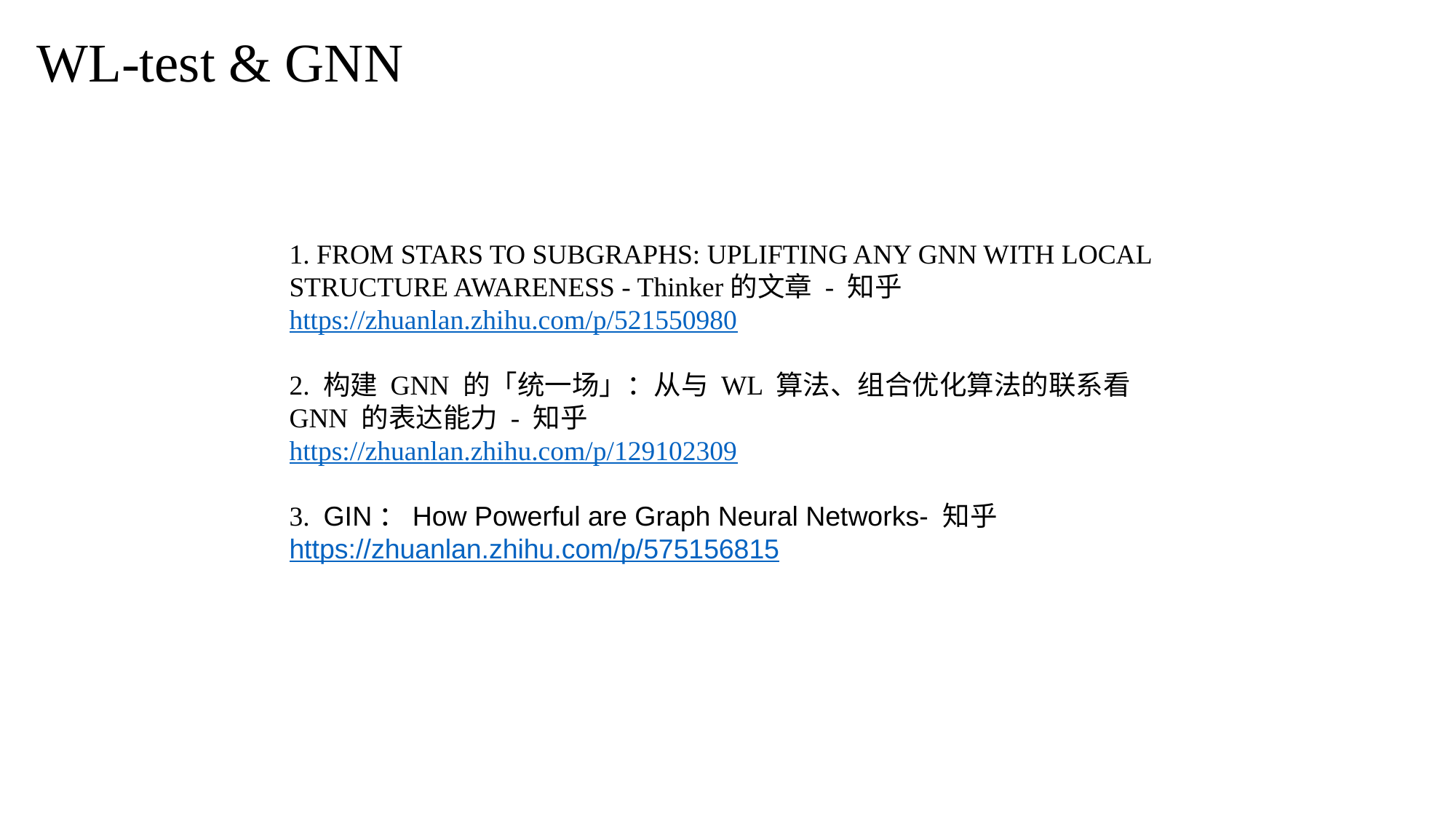

# WL-test & GNN
1. FROM STARS TO SUBGRAPHS: UPLIFTING ANY GNN WITH LOCAL STRUCTURE AWARENESS - Thinker的文章 - 知乎
https://zhuanlan.zhihu.com/p/521550980

2. 构建 GNN 的「统一场」：从与 WL 算法、组合优化算法的联系看 GNN 的表达能力 - 知乎
https://zhuanlan.zhihu.com/p/129102309

3.  GIN：How Powerful are Graph Neural Networks- 知乎 https://zhuanlan.zhihu.com/p/575156815